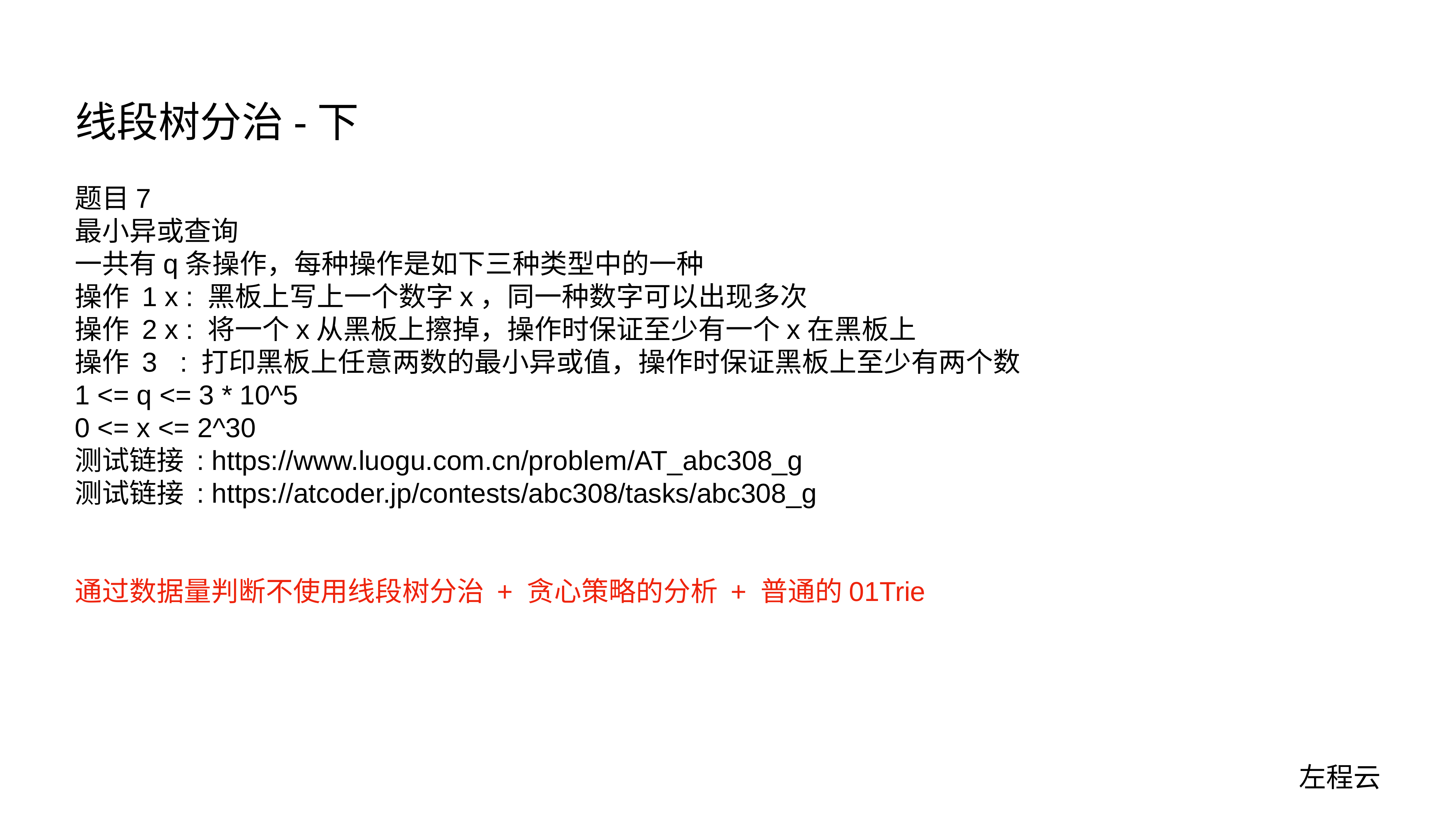

# 线段树分治-下
题目7
最小异或查询
一共有q条操作，每种操作是如下三种类型中的一种
操作 1 x : 黑板上写上一个数字x，同一种数字可以出现多次
操作 2 x : 将一个x从黑板上擦掉，操作时保证至少有一个x在黑板上
操作 3   : 打印黑板上任意两数的最小异或值，操作时保证黑板上至少有两个数
1 <= q <= 3 * 10^5
0 <= x <= 2^30
测试链接 : https://www.luogu.com.cn/problem/AT_abc308_g
测试链接 : https://atcoder.jp/contests/abc308/tasks/abc308_g

通过数据量判断不使用线段树分治 + 贪心策略的分析 + 普通的01Trie
左程云